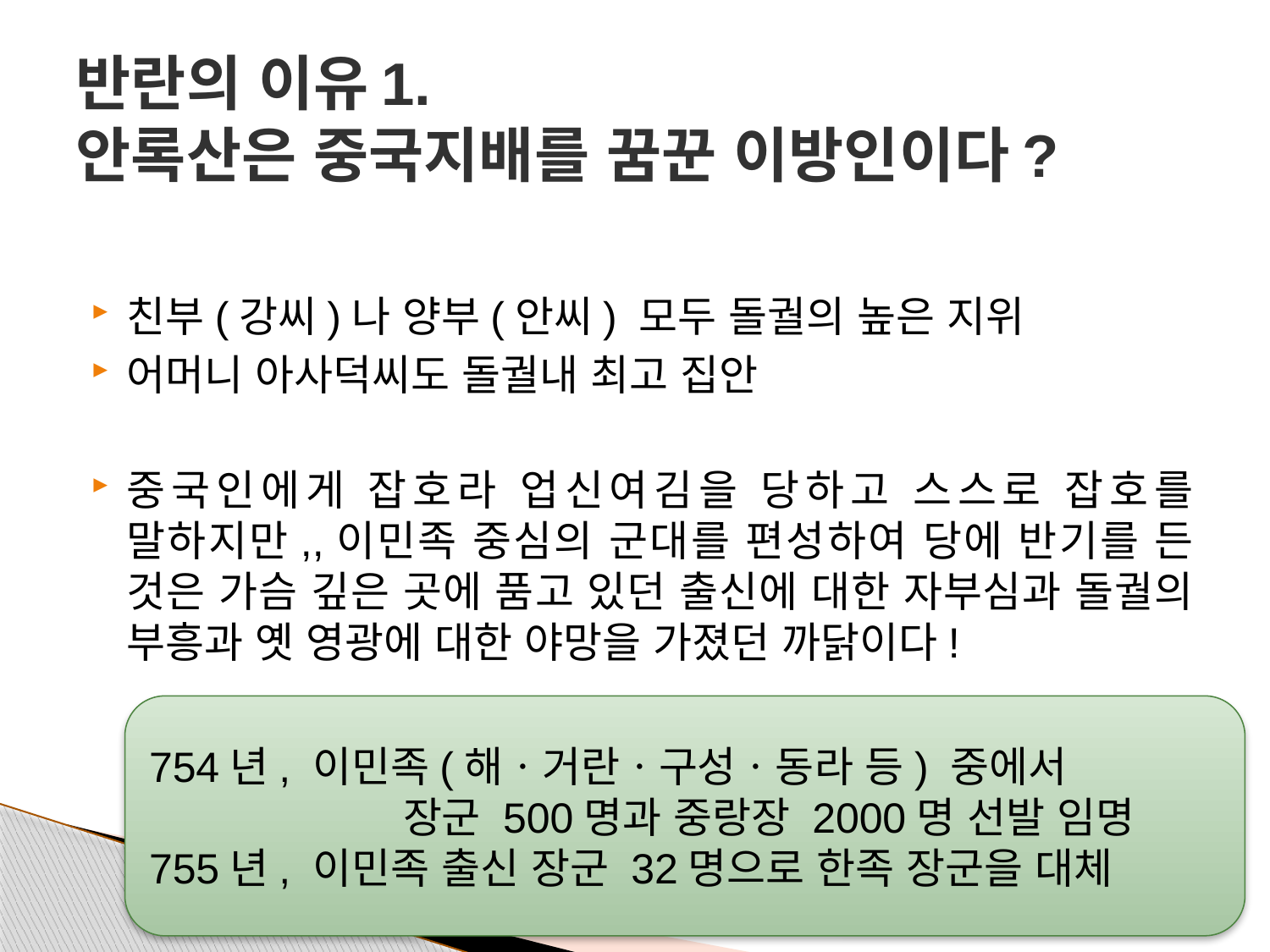

# 반란의 이유1. 안록산은 중국지배를 꿈꾼 이방인이다?

친부(강씨)나 양부(안씨) 모두 돌궐의 높은 지위
어머니 아사덕씨도 돌궐내 최고 집안

중국인에게 잡호라 업신여김을 당하고 스스로 잡호를 말하지만,,이민족 중심의 군대를 편성하여 당에 반기를 든 것은 가슴 깊은 곳에 품고 있던 출신에 대한 자부심과 돌궐의 부흥과 옛 영광에 대한 야망을 가졌던 까닭이다!

754년, 이민족(해ㆍ거란ㆍ구성ㆍ동라 등) 중에서
	  	장군 500명과 중랑장 2000명 선발 임명
755년, 이민족 출신 장군 32명으로 한족 장군을 대체